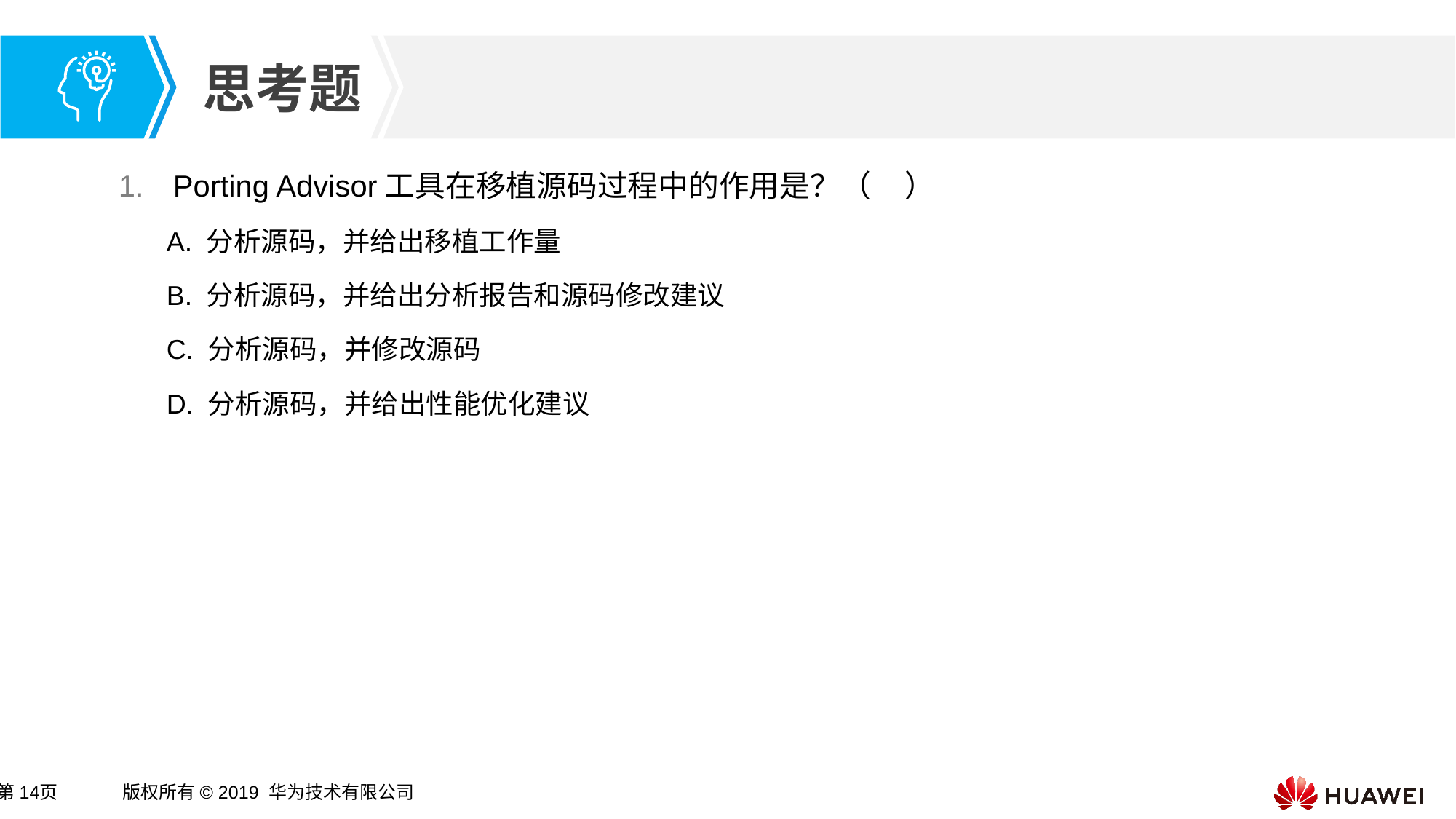

Porting Advisor工具在移植源码过程中的作用是？（     ）
A. 分析源码，并给出移植工作量
B. 分析源码，并给出分析报告和源码修改建议
C. 分析源码，并修改源码
D. 分析源码，并给出性能优化建议